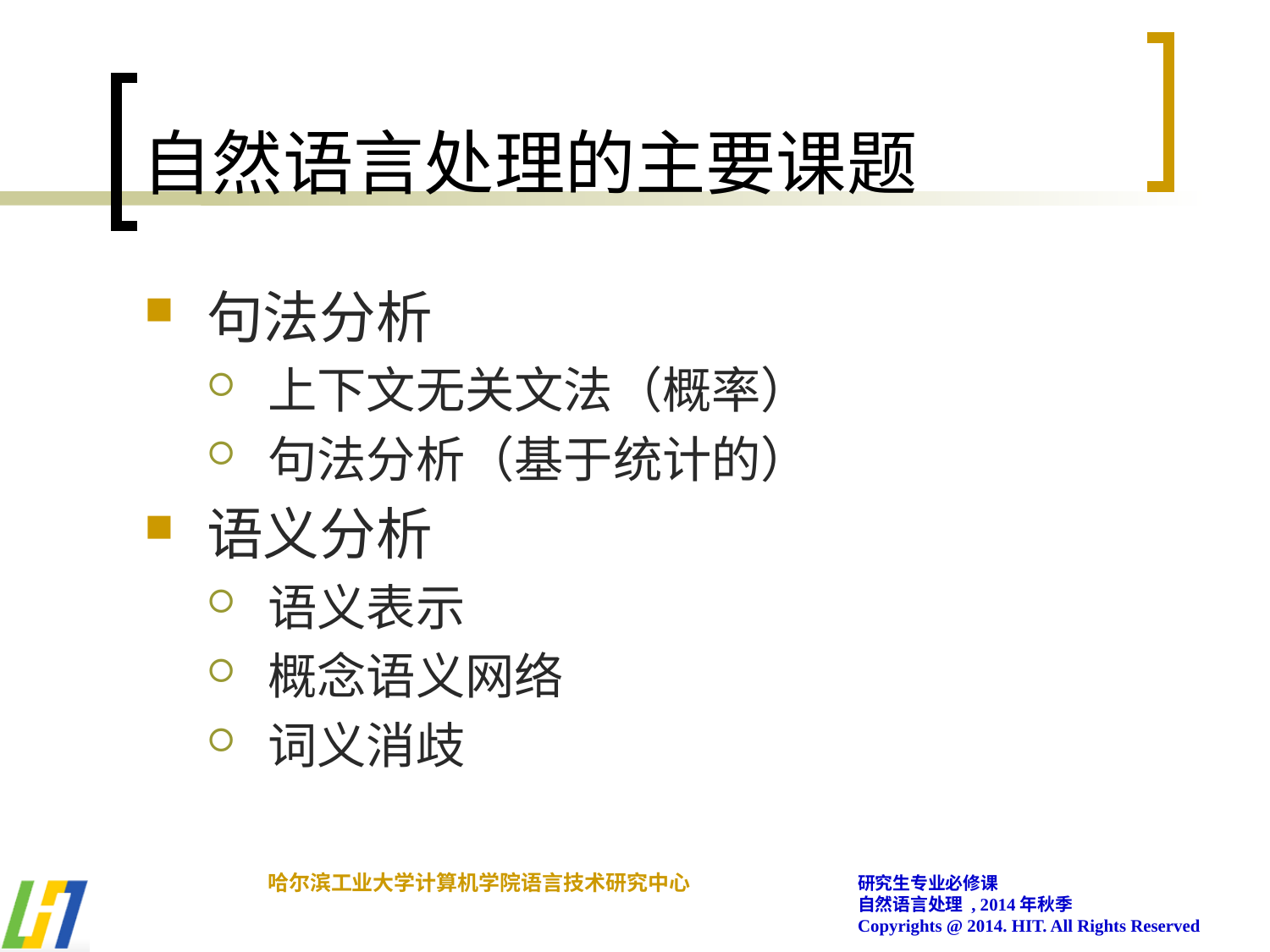

# 自然语言处理的主要课题
句法分析
上下文无关文法（概率）
句法分析（基于统计的）
语义分析
语义表示
概念语义网络
词义消歧

哈尔滨工业大学计算机学院语言技术研究中心
研究生专业必修课
自然语言处理 , 2014年秋季
Copyrights @ 2014. HIT. All Rights Reserved